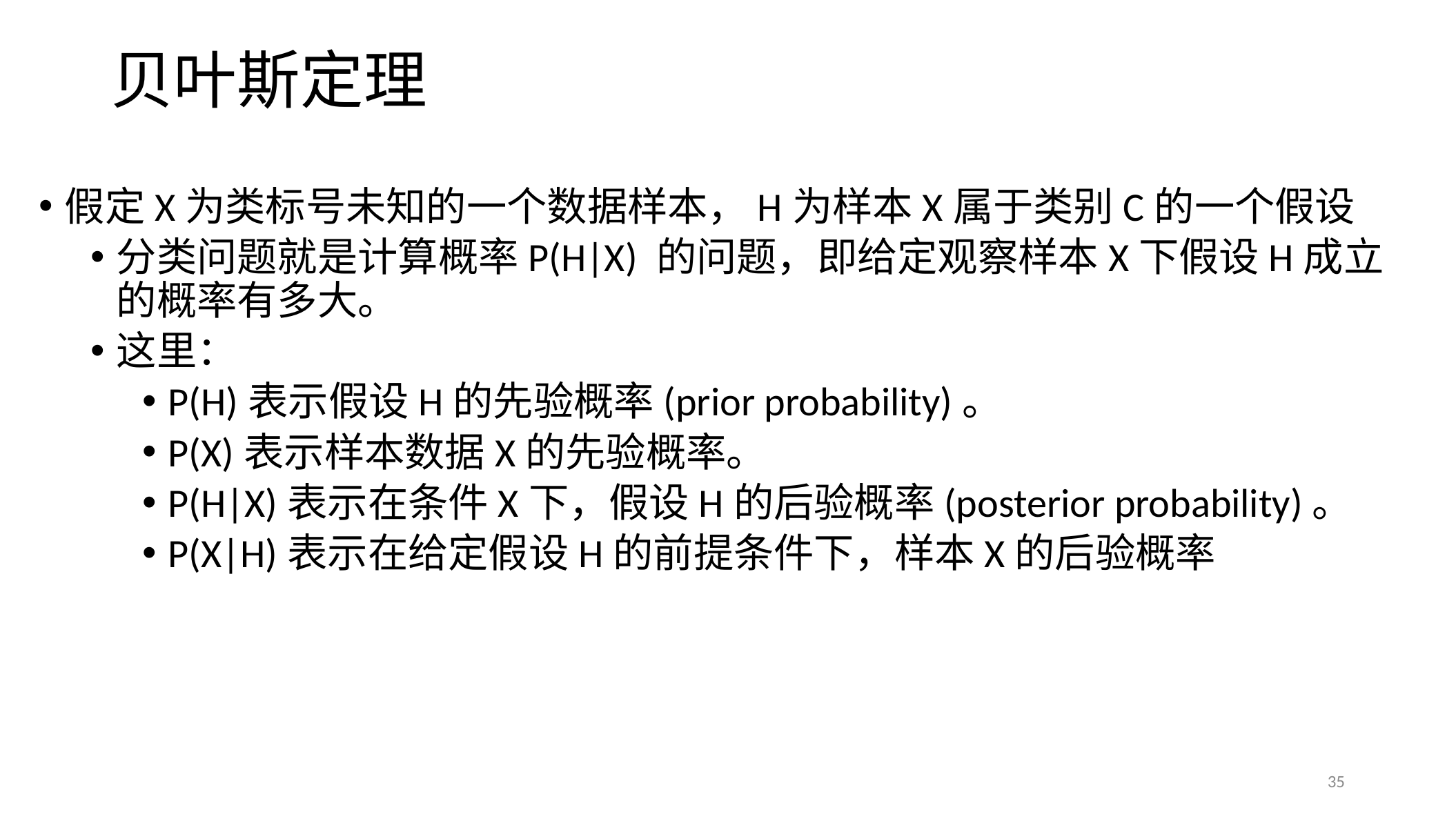

# 贝叶斯定理
假定X为类标号未知的一个数据样本，H为样本X属于类别C的一个假设
分类问题就是计算概率P(H|X) 的问题，即给定观察样本X下假设H成立的概率有多大。
这里：
P(H)表示假设H的先验概率(prior probability)。
P(X)表示样本数据X的先验概率。
P(H|X)表示在条件X下，假设H的后验概率(posterior probability)。
P(X|H)表示在给定假设H的前提条件下，样本X的后验概率
35